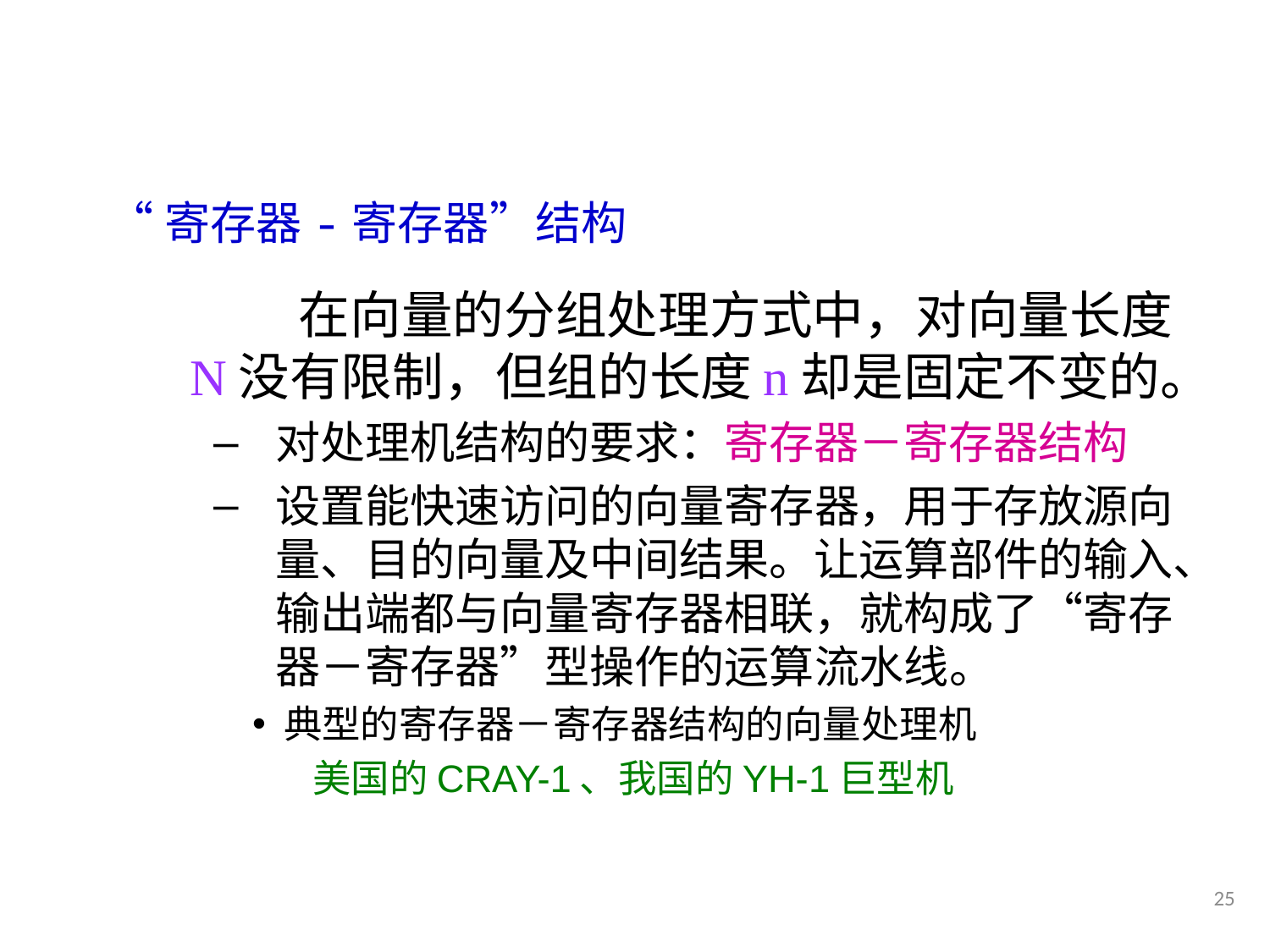

“寄存器-寄存器”结构
              在向量的分组处理方式中，对向量长度N没有限制，但组的长度n却是固定不变的。
对处理机结构的要求：寄存器－寄存器结构
设置能快速访问的向量寄存器，用于存放源向量、目的向量及中间结果。让运算部件的输入、输出端都与向量寄存器相联，就构成了“寄存器－寄存器”型操作的运算流水线。
典型的寄存器－寄存器结构的向量处理机
      美国的CRAY-1、我国的YH-1巨型机

25